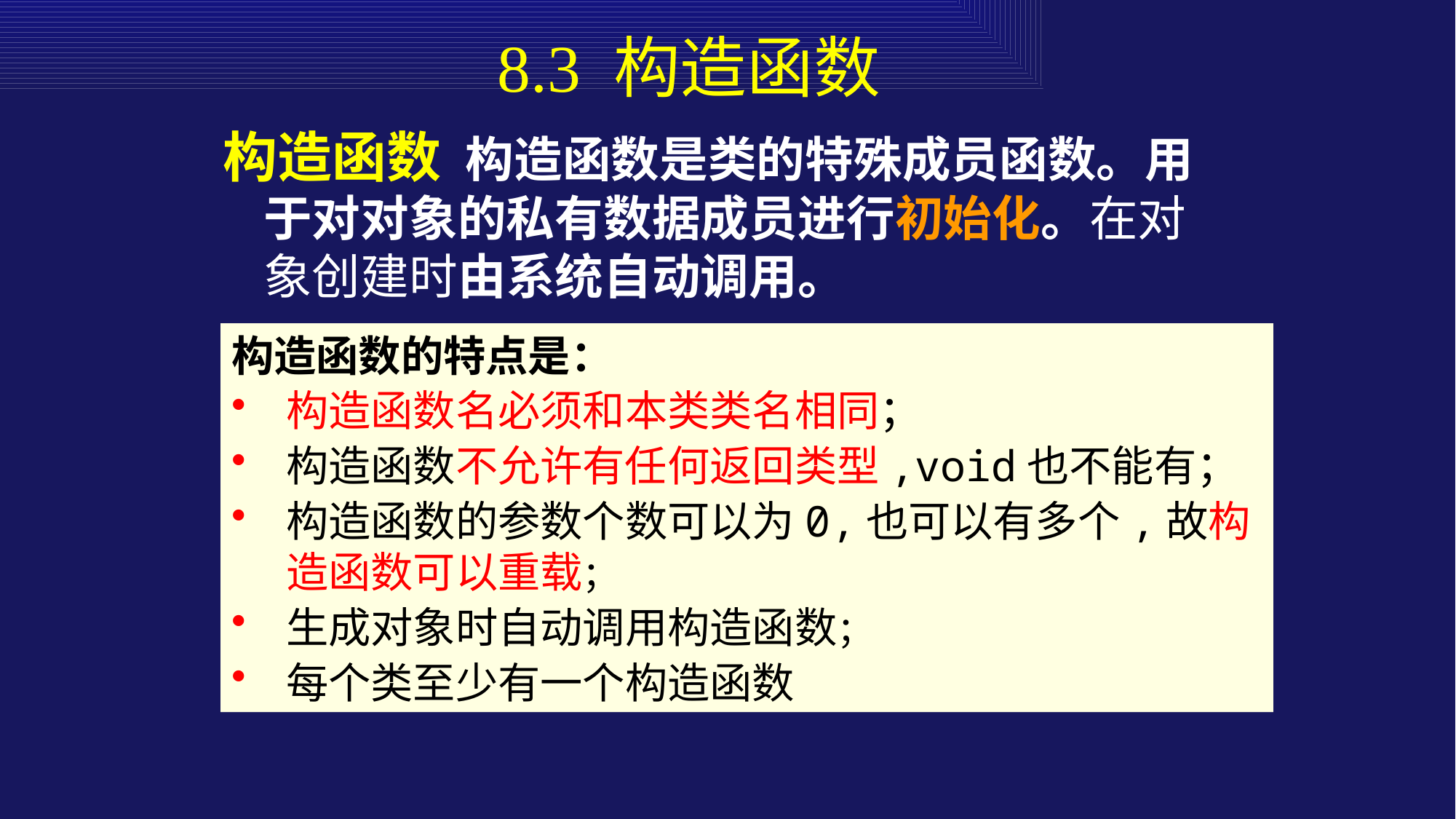

# 8.3 构造函数
构造函数  构造函数是类的特殊成员函数。用于对对象的私有数据成员进行初始化。在对象创建时由系统自动调用。

构造函数的特点是：
构造函数名必须和本类类名相同；
构造函数不允许有任何返回类型,void也不能有；
构造函数的参数个数可以为0,也可以有多个,故构造函数可以重载；
生成对象时自动调用构造函数；
每个类至少有一个构造函数